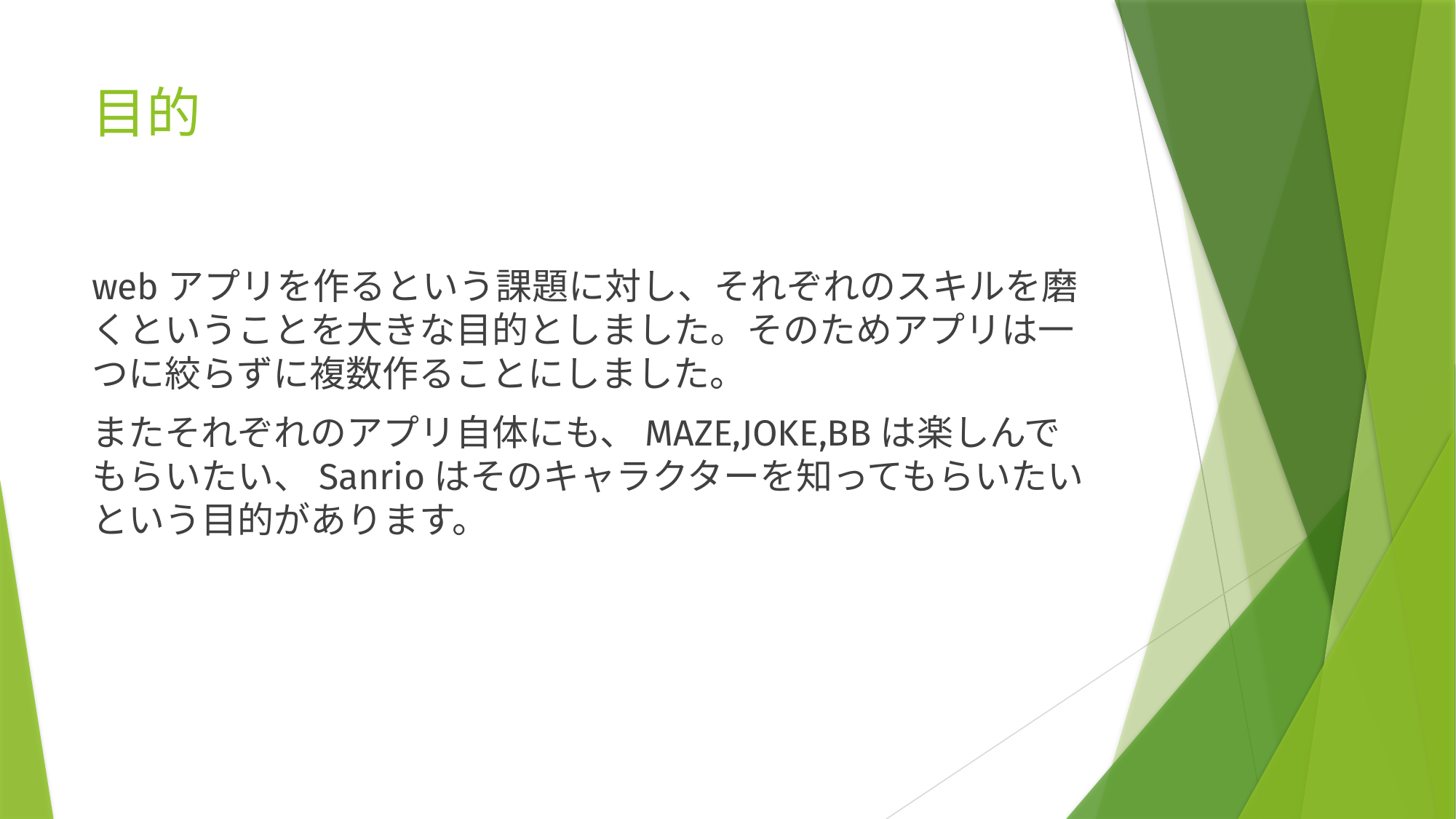

# 目的
webアプリを作るという課題に対し、それぞれのスキルを磨くということを大きな目的としました。そのためアプリは一つに絞らずに複数作ることにしました。
またそれぞれのアプリ自体にも、MAZE,JOKE,BBは楽しんでもらいたい、Sanrioはそのキャラクターを知ってもらいたいという目的があります。